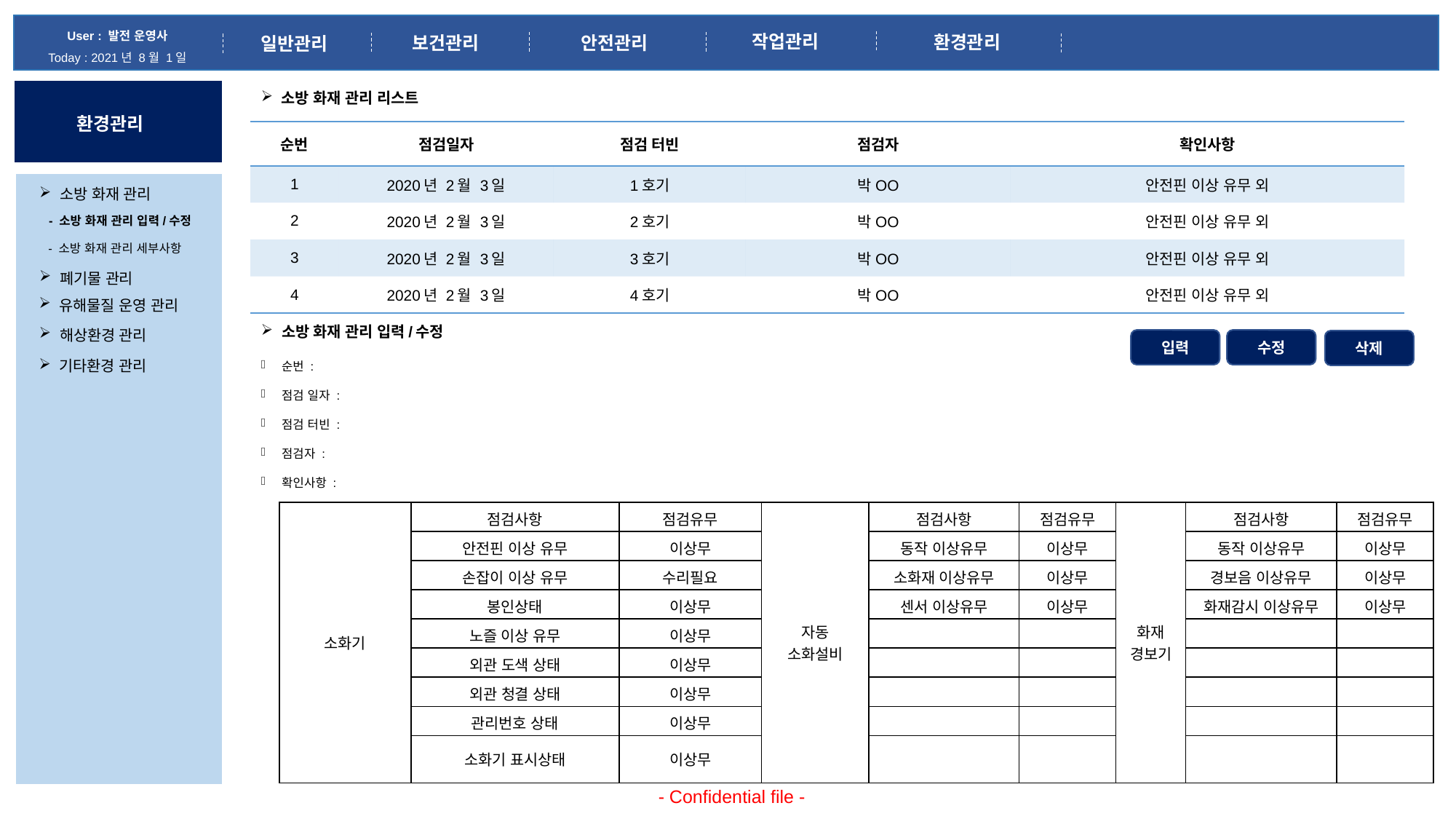

User : 발전 운영사
Today : 2021년 8월 1일
작업관리
환경관리
안전관리
보건관리
일반관리

소방 화재 관리 리스트
환경관리
| 순번 | 점검일자 | 점검 터빈 | 점검자 | 확인사항 |
| --- | --- | --- | --- | --- |
| 1 | 2020년 2월 3일 | 1호기 | 박OO | 안전핀 이상 유무 외 |
| 2 | 2020년 2월 3일 | 2호기 | 박OO | 안전핀 이상 유무 외 |
| 3 | 2020년 2월 3일 | 3호기 | 박OO | 안전핀 이상 유무 외 |
| 4 | 2020년 2월 3일 | 4호기 | 박OO | 안전핀 이상 유무 외 |

소방 화재 관리
- 소방 화재 관리 입력/수정
- 소방 화재 관리 세부사항
폐기물 관리
유해물질 운영 관리
소방 화재 관리 입력/수정

순번 :

점검 일자 :

점검 터빈 :

점검자 :

확인사항 :
해상환경 관리

입력
수정
삭제
기타환경 관리
| 소화기 | 점검사항 | 점검유무 | 자동 소화설비 | 점검사항 | 점검유무 | 화재 경보기 | 점검사항 | 점검유무 |
| --- | --- | --- | --- | --- | --- | --- | --- | --- |
|  | 안전핀 이상 유무 | 이상무 |  | 동작 이상유무 | 이상무 |  | 동작 이상유무 | 이상무 |
|  | 손잡이 이상 유무 | 수리필요 |  | 소화재 이상유무 | 이상무 |  | 경보음 이상유무 | 이상무 |
|  | 봉인상태 | 이상무 |  | 센서 이상유무 | 이상무 |  | 화재감시 이상유무 | 이상무 |
|  | 노즐 이상 유무 | 이상무 |  |  |  |  |  |  |
|  | 외관 도색 상태 | 이상무 |  |  |  |  |  |  |
|  | 외관 청결 상태 | 이상무 |  |  |  |  |  |  |
|  | 관리번호 상태 | 이상무 |  |  |  |  |  |  |
|  | 소화기 표시상태 | 이상무 |  |  |  |  |  |  |
- Confidential file -